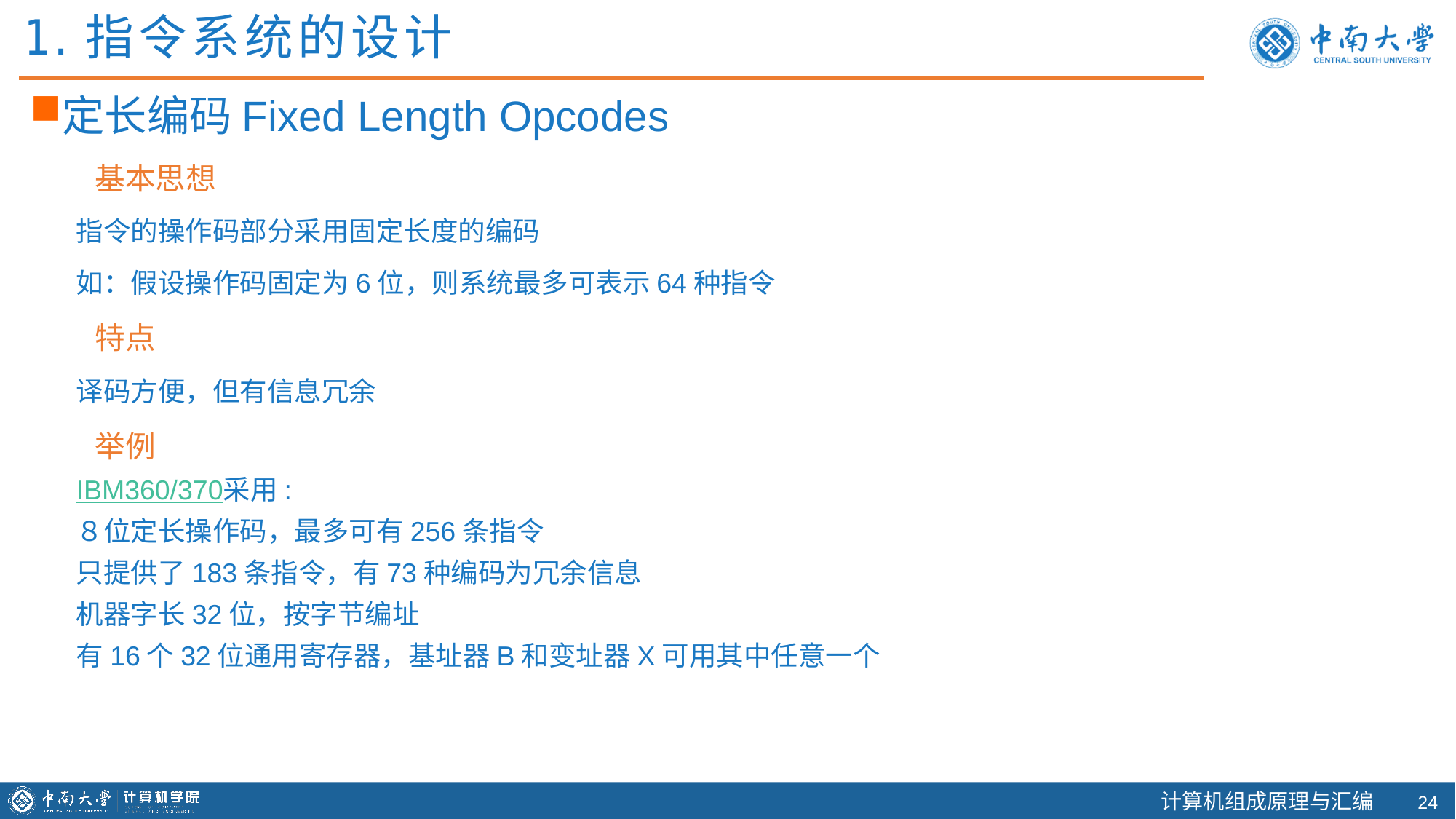

1.指令系统的设计
定长编码Fixed Length Opcodes
 基本思想
指令的操作码部分采用固定长度的编码
如：假设操作码固定为6位，则系统最多可表示64种指令
 特点
译码方便，但有信息冗余
 举例
IBM360/370采用:
８位定长操作码，最多可有256条指令
只提供了183条指令，有73种编码为冗余信息
机器字长32位，按字节编址
有16个32位通用寄存器，基址器B和变址器X可用其中任意一个
24